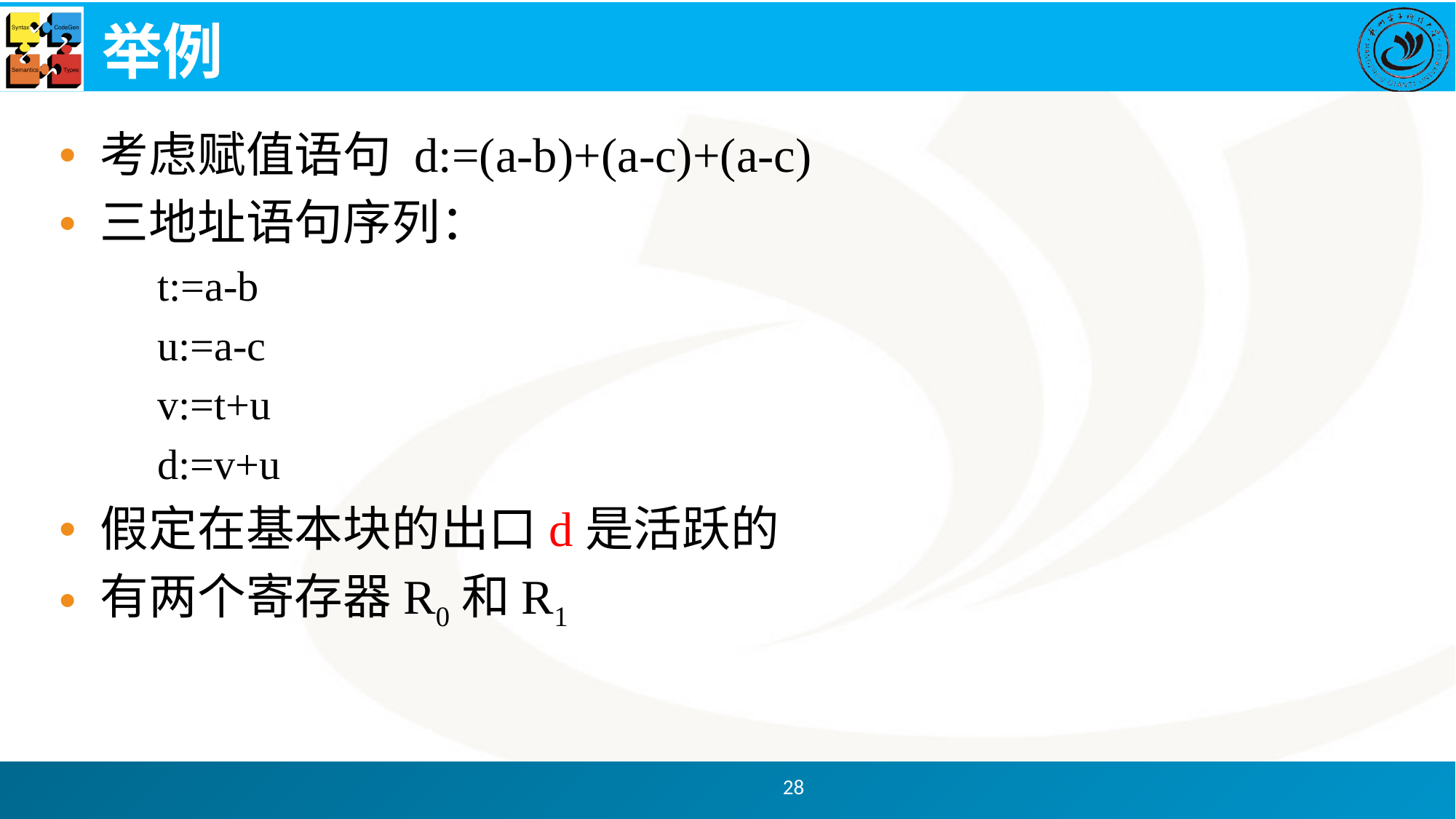

# 举例
考虑赋值语句 d:=(a-b)+(a-c)+(a-c)
三地址语句序列：
t:=a-b
u:=a-c
v:=t+u
d:=v+u
假定在基本块的出口d是活跃的
有两个寄存器R0和R1
28